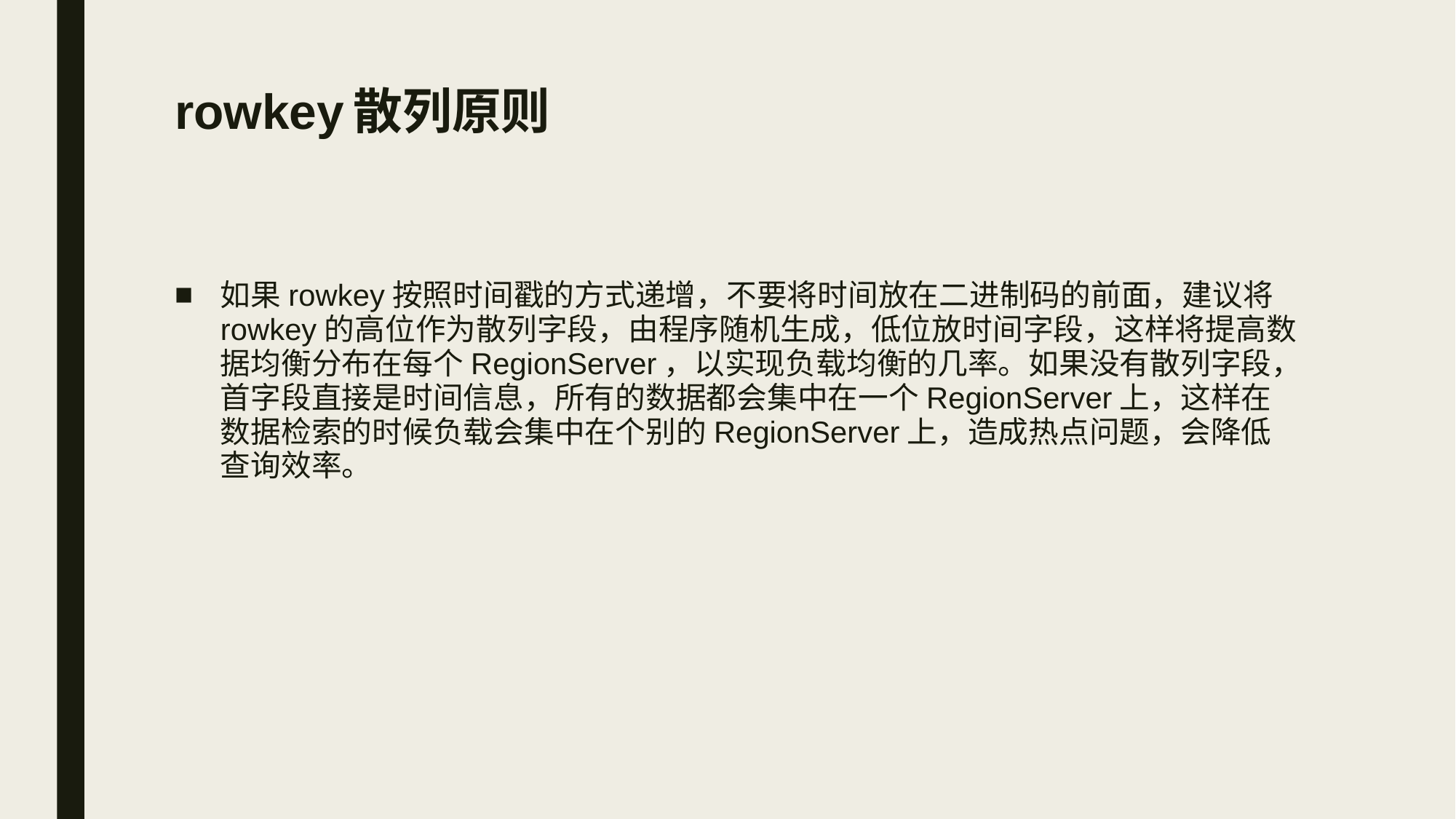

# rowkey散列原则
如果rowkey按照时间戳的方式递增，不要将时间放在二进制码的前面，建议将rowkey的高位作为散列字段，由程序随机生成，低位放时间字段，这样将提高数据均衡分布在每个RegionServer，以实现负载均衡的几率。如果没有散列字段，首字段直接是时间信息，所有的数据都会集中在一个RegionServer上，这样在数据检索的时候负载会集中在个别的RegionServer上，造成热点问题，会降低查询效率。